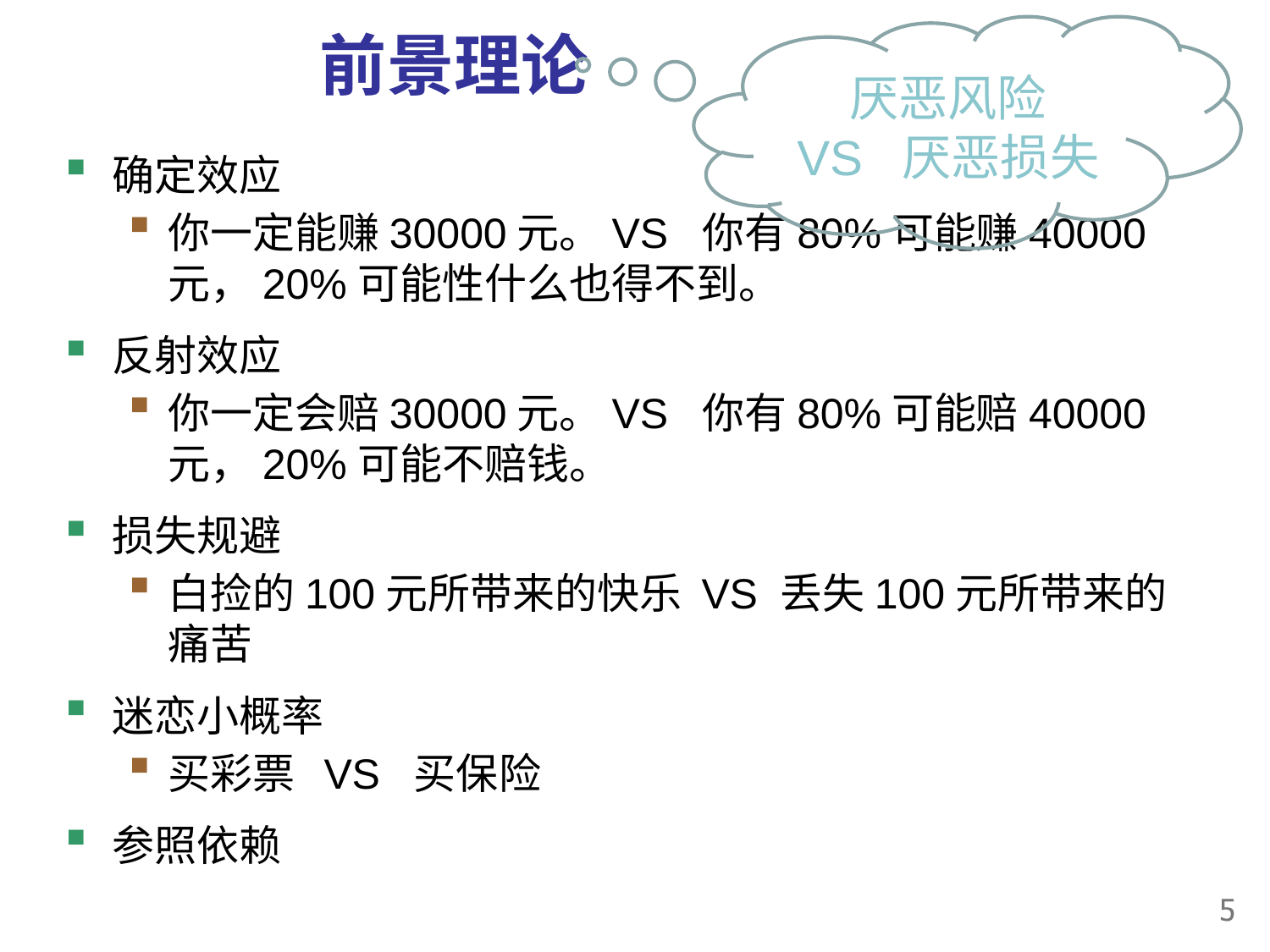

厌恶风险
VS  厌恶损失
# 前景理论
确定效应
你一定能赚30000元。VS  你有80%可能赚40000元，20%可能性什么也得不到。
反射效应
你一定会赔30000元。VS  你有80%可能赔40000元，20%可能不赔钱。
损失规避
白捡的100元所带来的快乐 VS 丢失100元所带来的痛苦
迷恋小概率
买彩票  VS  买保险
参照依赖

5